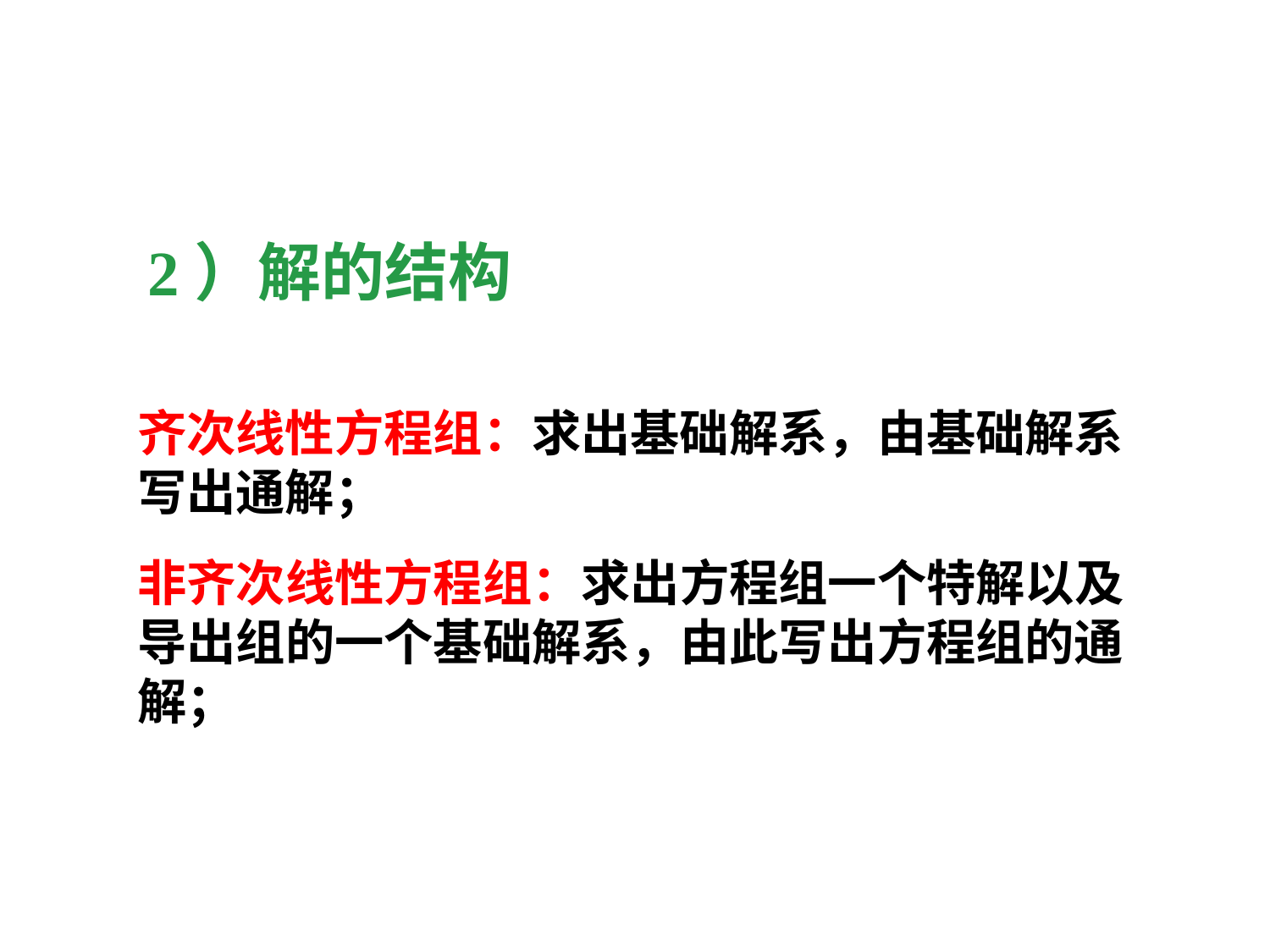

2）解的结构
齐次线性方程组：求出基础解系，由基础解系写出通解；
非齐次线性方程组：求出方程组一个特解以及导出组的一个基础解系，由此写出方程组的通解；